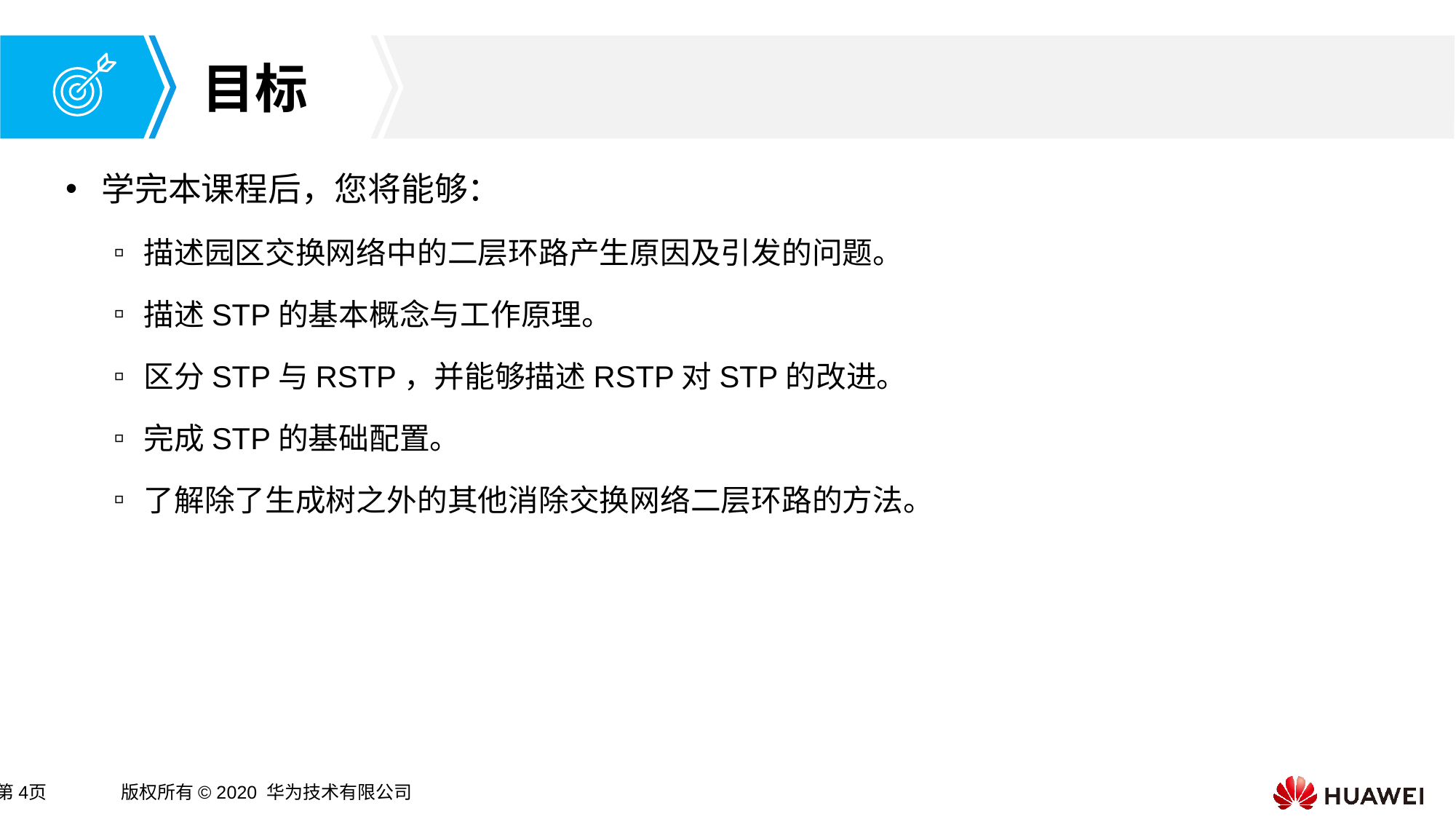

学完本课程后，您将能够：
描述园区交换网络中的二层环路产生原因及引发的问题。
描述STP的基本概念与工作原理。
区分STP与RSTP，并能够描述RSTP对STP的改进。
完成STP的基础配置。
了解除了生成树之外的其他消除交换网络二层环路的方法。